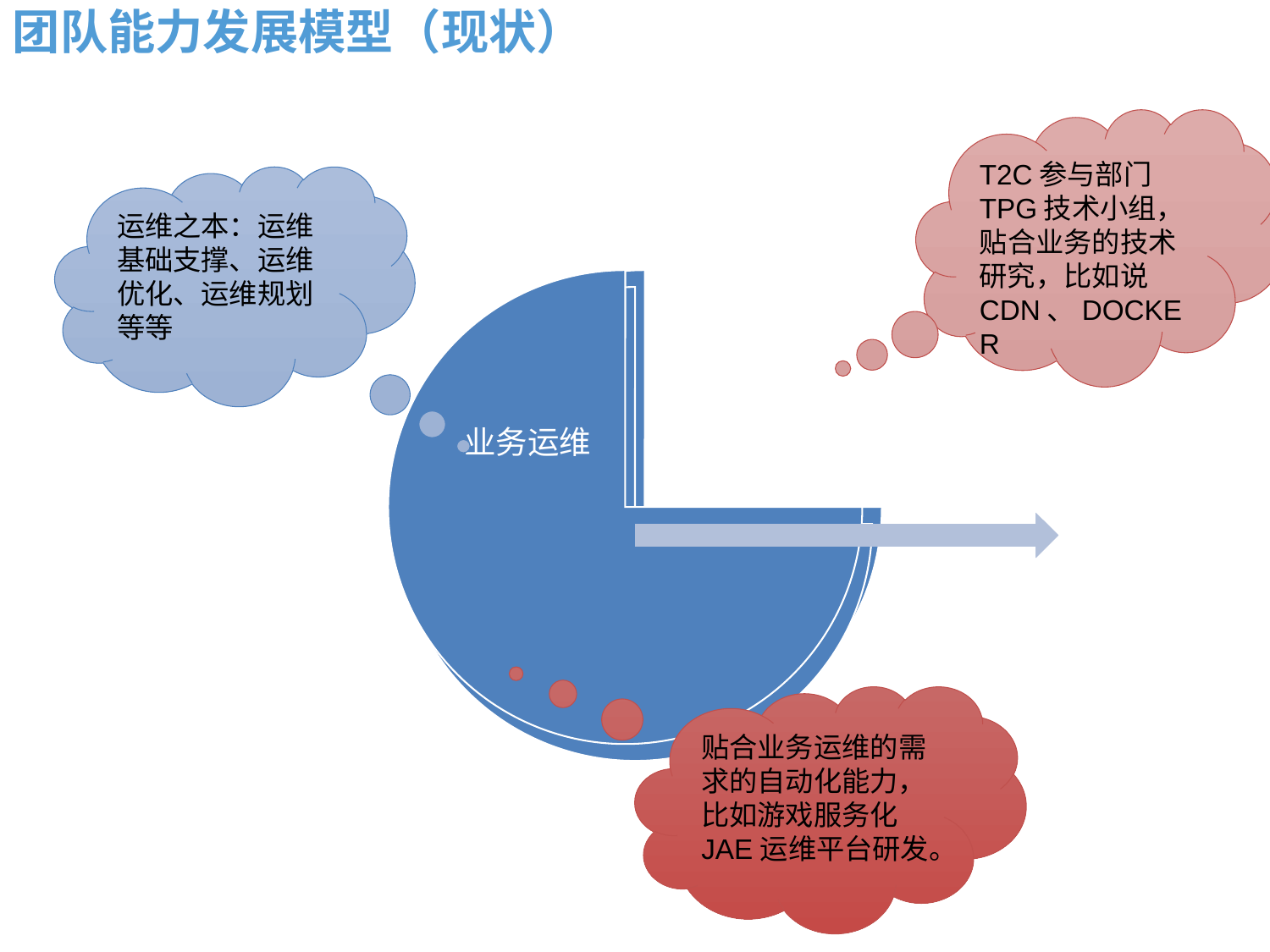

团队能力发展模型（现状）
T2C参与部门TPG技术小组，贴合业务的技术研究，比如说CDN、DOCKER
运维之本：运维基础支撑、运维优化、运维规划等等
技术研究
运维研发
业务运维
贴合业务运维的需求的自动化能力，比如游戏服务化JAE运维平台研发。